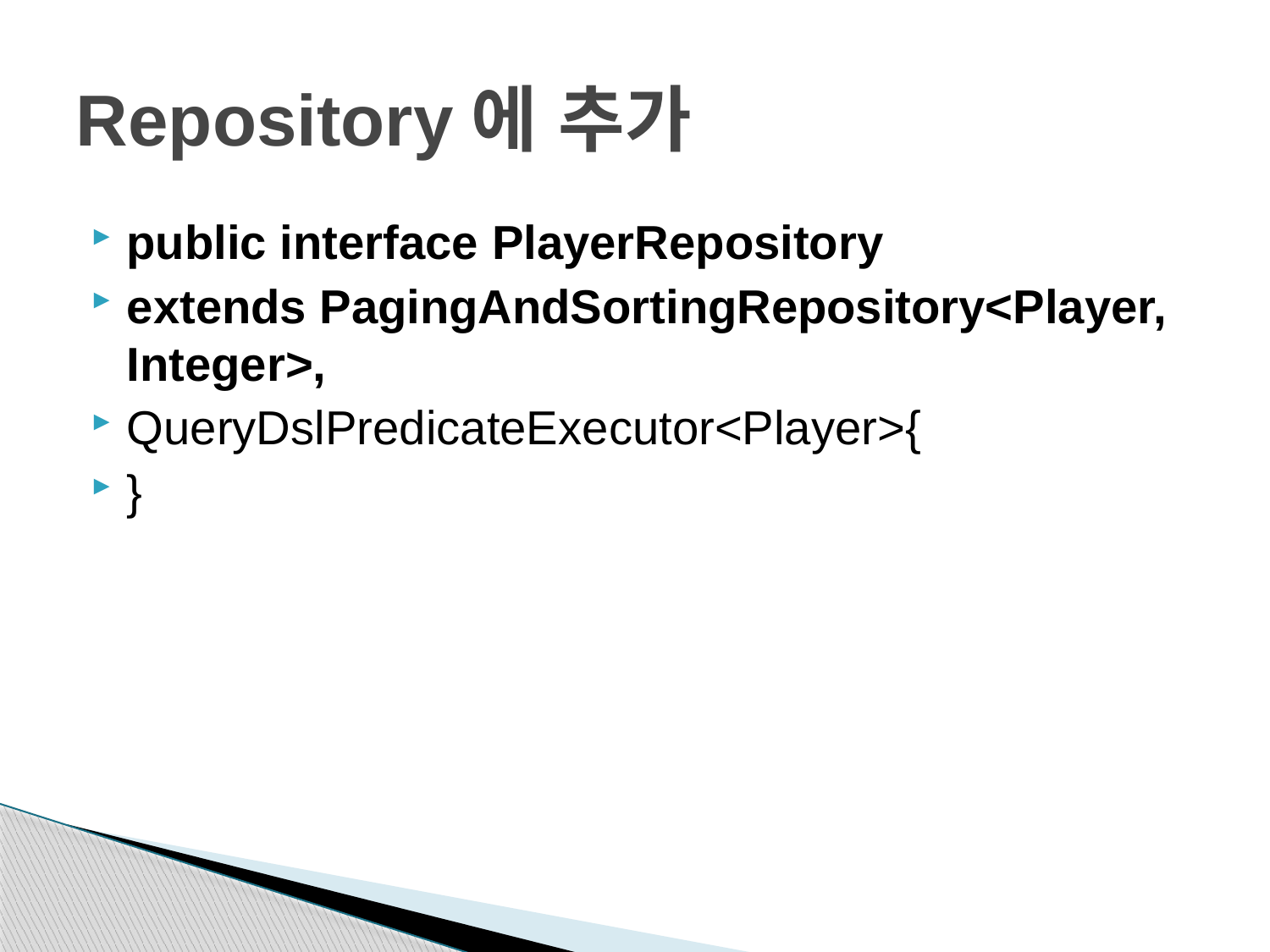

# Repository에 추가
public interface PlayerRepository
extends PagingAndSortingRepository<Player, Integer>,
QueryDslPredicateExecutor<Player>{
}